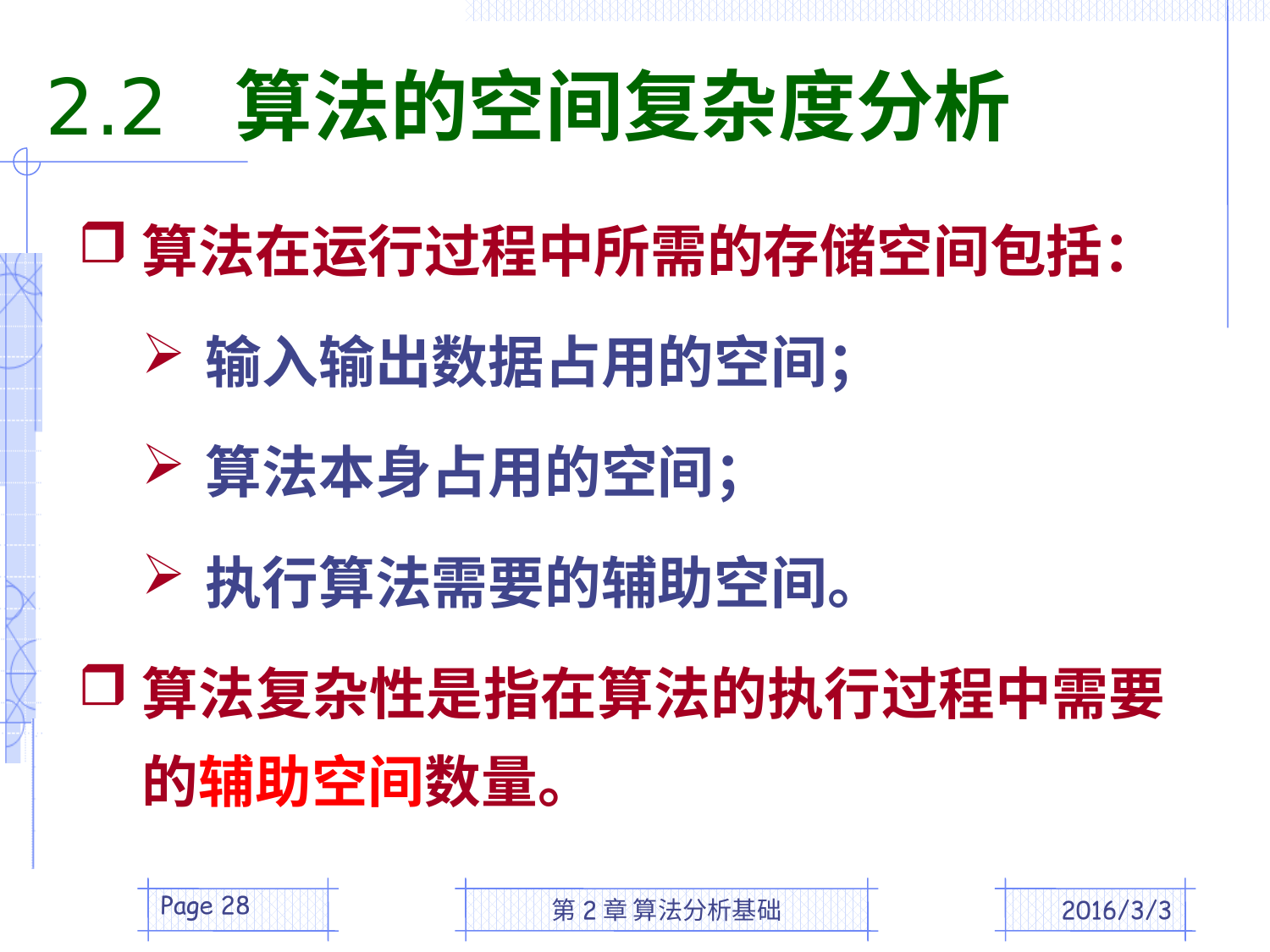

2.2  算法的空间复杂度分析
算法在运行过程中所需的存储空间包括：
输入输出数据占用的空间；
算法本身占用的空间；
执行算法需要的辅助空间。
算法复杂性是指在算法的执行过程中需要的辅助空间数量。
Page 28
第2章 算法分析基础
2016/3/3